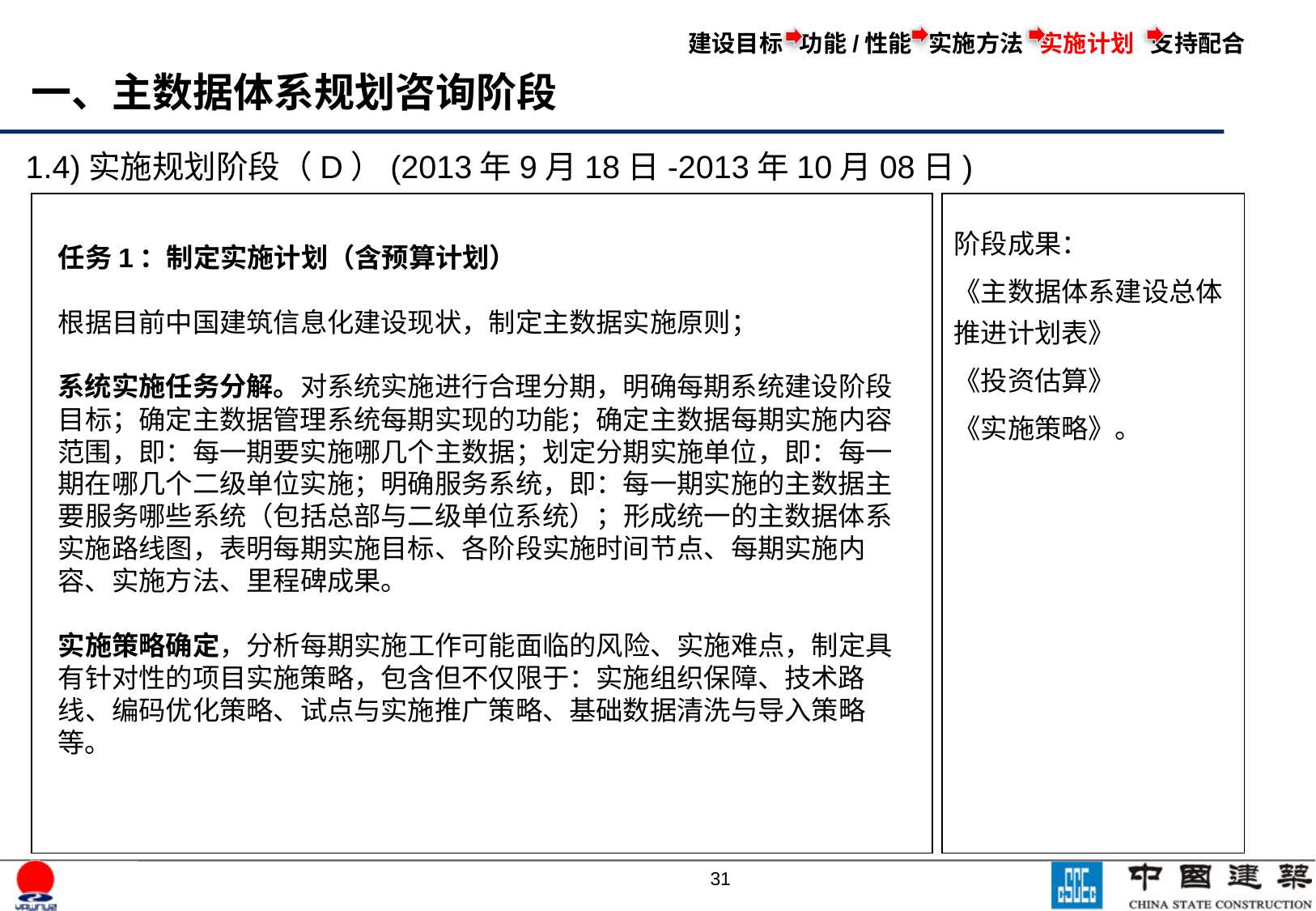

建设目标   功能/性能   实施方法   实施计划   支持配合

一、主数据体系规划咨询阶段
1.4)实施规划阶段（D）(2013年9月18日-2013年10月08日)

任务1：制定实施计划（含预算计划）

根据目前中国建筑信息化建设现状，制定主数据实施原则；

系统实施任务分解。对系统实施进行合理分期，明确每期系统建设阶段目标；确定主数据管理系统每期实现的功能；确定主数据每期实施内容范围，即：每一期要实施哪几个主数据；划定分期实施单位，即：每一期在哪几个二级单位实施；明确服务系统，即：每一期实施的主数据主要服务哪些系统（包括总部与二级单位系统）；形成统一的主数据体系实施路线图，表明每期实施目标、各阶段实施时间节点、每期实施内容、实施方法、里程碑成果。

实施策略确定，分析每期实施工作可能面临的风险、实施难点，制定具有针对性的项目实施策略，包含但不仅限于：实施组织保障、技术路线、编码优化策略、试点与实施推广策略、基础数据清洗与导入策略等。
阶段成果：
《主数据体系建设总体推进计划表》
《投资估算》
《实施策略》。
31